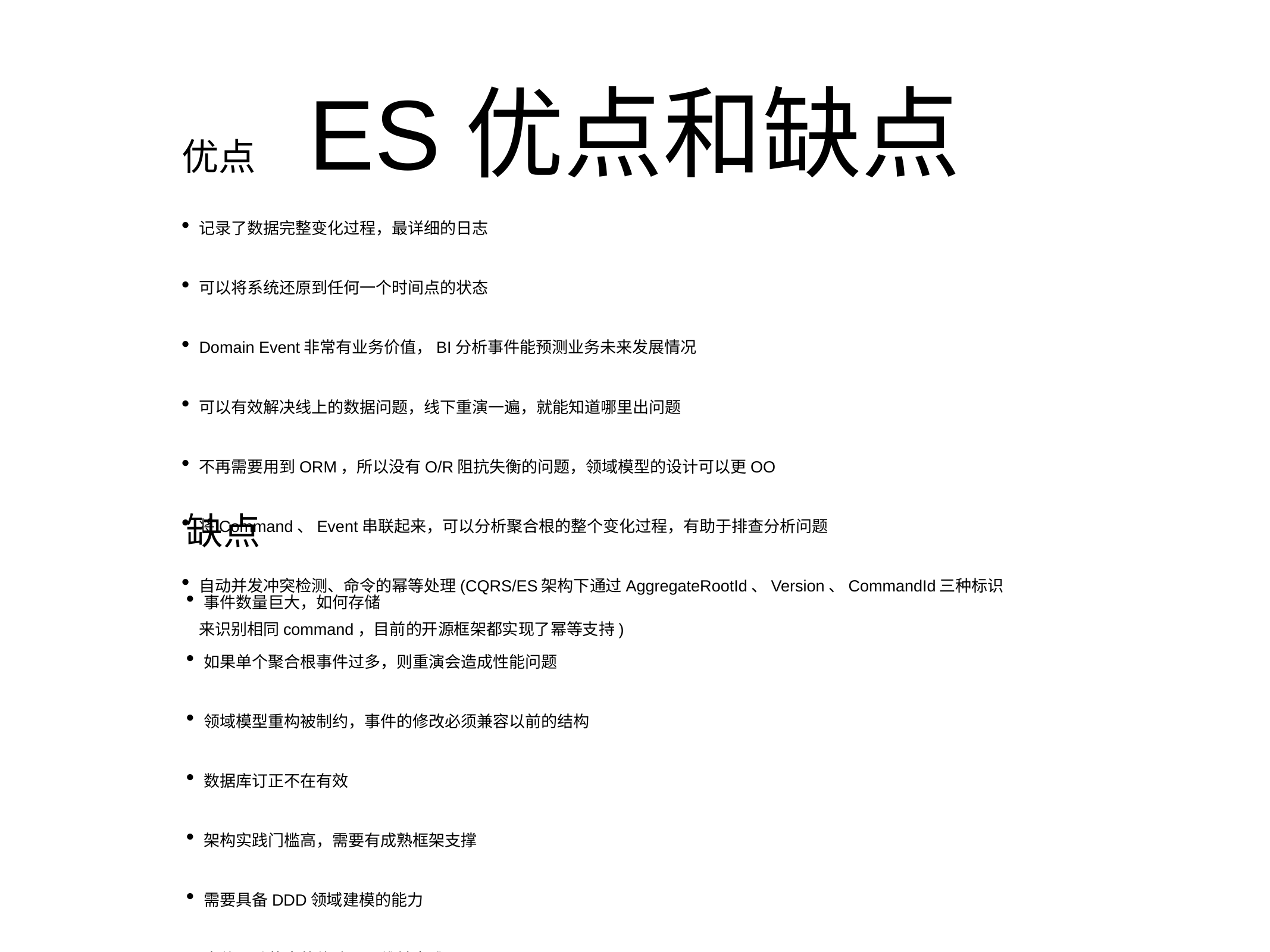

# ES优点和缺点
优点
记录了数据完整变化过程，最详细的日志
可以将系统还原到任何一个时间点的状态
Domain Event非常有业务价值，BI分析事件能预测业务未来发展情况
可以有效解决线上的数据问题，线下重演一遍，就能知道哪里出问题
不再需要用到ORM，所以没有O/R阻抗失衡的问题，领域模型的设计可以更OO
将Command、Event串联起来，可以分析聚合根的整个变化过程，有助于排查分析问题
自动并发冲突检测、命令的幂等处理(CQRS/ES架构下通过AggregateRootId、Version、CommandId三种标识来识别相同command，目前的开源框架都实现了幂等支持)
缺点
事件数量巨大，如何存储
如果单个聚合根事件过多，则重演会造成性能问题
领域模型重构被制约，事件的修改必须兼容以前的结构
数据库订正不在有效
架构实践门槛高，需要有成熟框架支撑
需要具备DDD领域建模的能力
事件驱动状态的修改，思维转变难